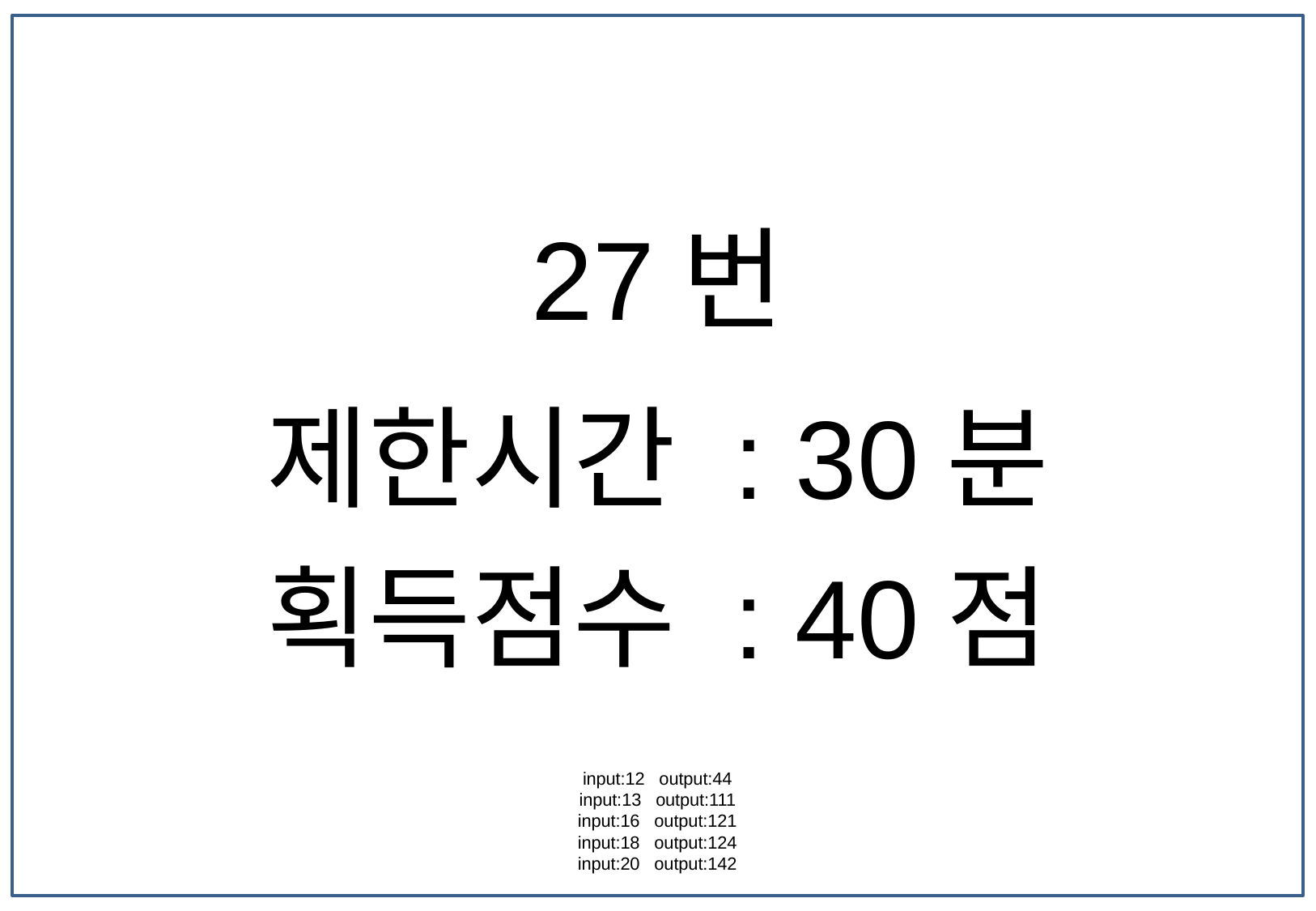

27번
제한시간 : 30분
획득점수 : 40점
input:12   output:44
input:13   output:111
input:16   output:121
input:18   output:124
input:20   output:142